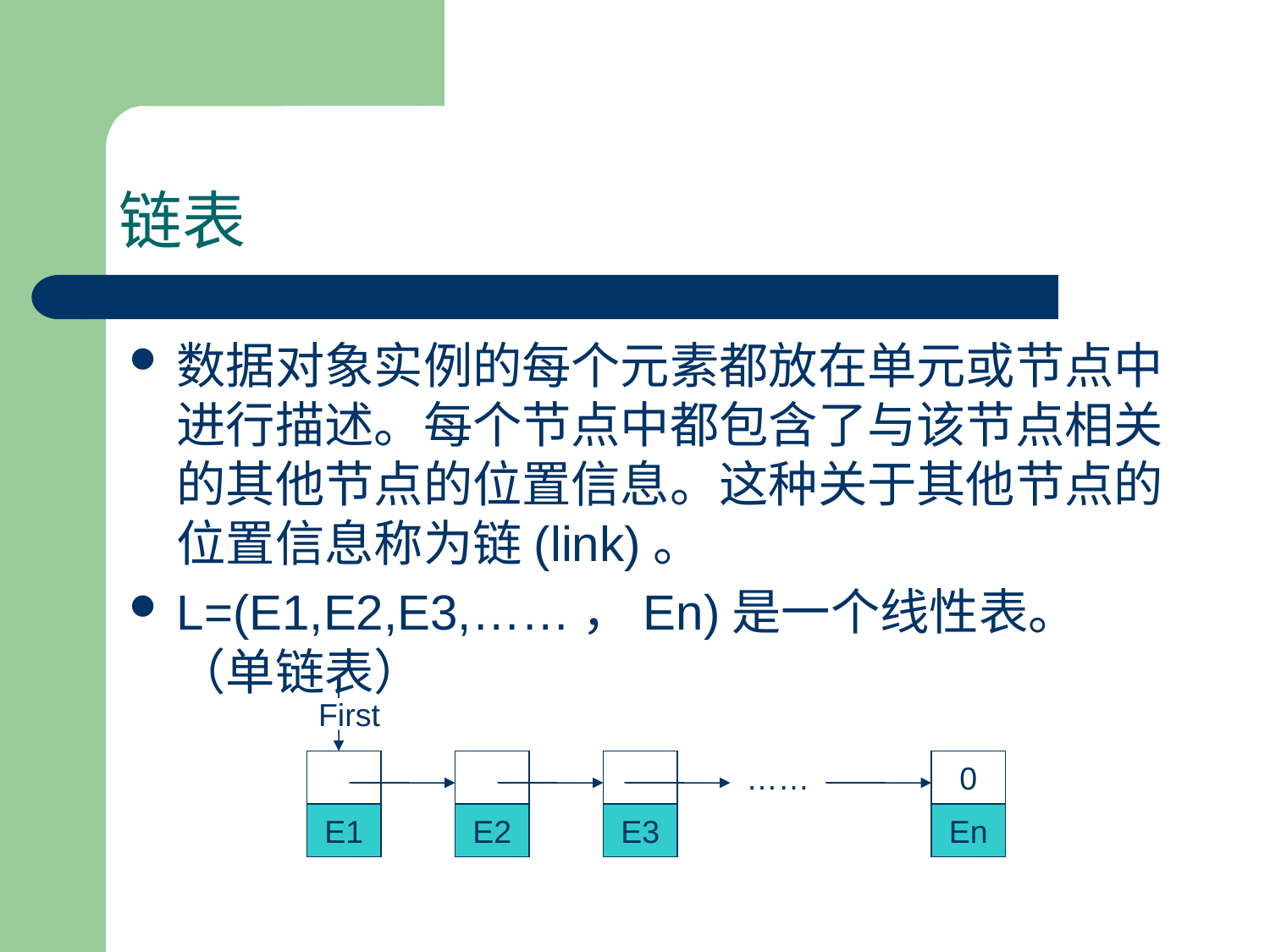

# 链表
数据对象实例的每个元素都放在单元或节点中进行描述。每个节点中都包含了与该节点相关的其他节点的位置信息。这种关于其他节点的位置信息称为链(link)。
L=(E1,E2,E3,……，En)是一个线性表。（单链表）

First

……
0

E1
E2
E3
En